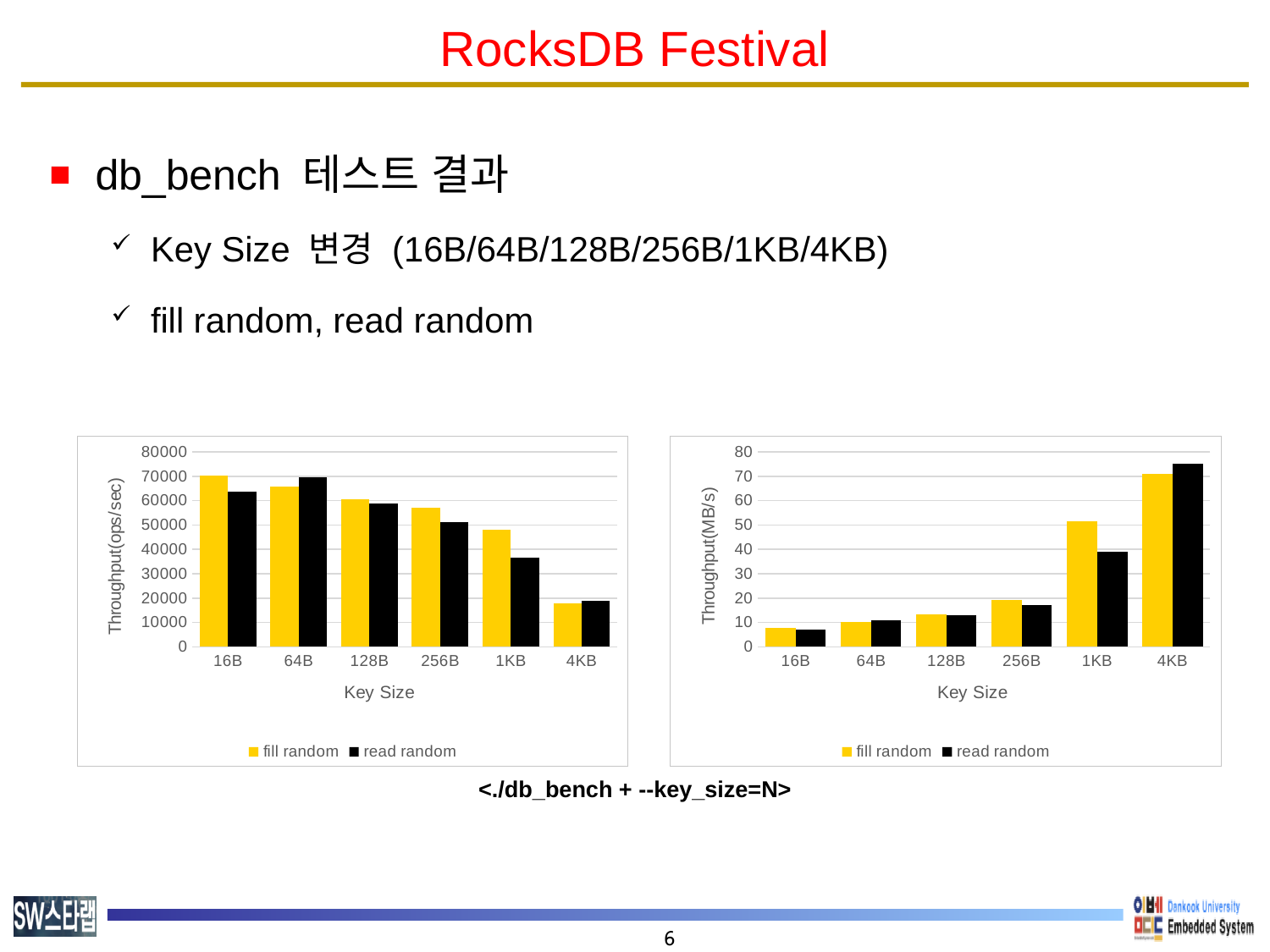

# RocksDB Festival
db_bench 테스트 결과
Key Size 변경 (16B/64B/128B/256B/1KB/4KB)
fill random, read random

### Chart

| Category |  |  |
|---|---|---|
| 16B | 70284.66666666667 | 63761.333333333336 |
| 64B | 65686.33333333333 | 69490.33333333333 |
| 128B | 60488.0 | 58947.0 |
| 256B | 57069.333333333336 | 51068.666666666664 |
| 1KB | 48147.666666666664 | 36515.333333333336 |
| 4KB | 17715.666666666668 | 18755.333333333332 |

### Chart

| Category |  |  |
|---|---|---|
| 16B | 7.766666666666666 | 7.066666666666666 |
| 64B | 10.266666666666667 | 10.866666666666667 |
| 128B | 13.166666666666666 | 12.833333333333334 |
| 256B | 19.366666666666667 | 17.333333333333332 |
| 1KB | 51.6 | 39.13333333333333 |
| 4KB | 70.93333333333332 | 75.03333333333333 |
<./db_bench + --key_size=N>
6